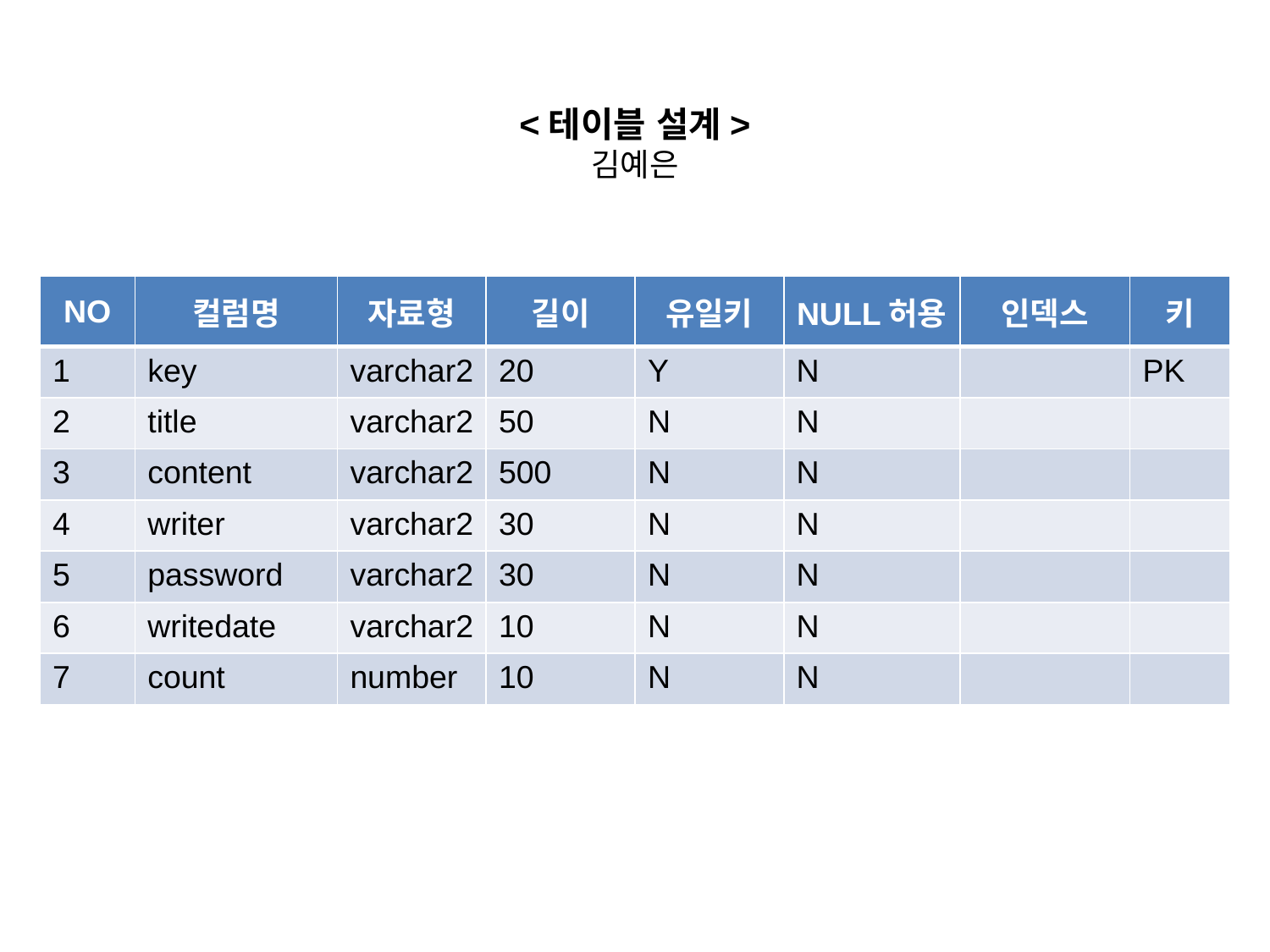

<테이블 설계>
김예은
| NO | 컬럼명 | 자료형 | 길이 | 유일키 | NULL허용 | 인덱스 | 키 |
| --- | --- | --- | --- | --- | --- | --- | --- |
| 1 | key | varchar2 | 20 | Y | N |  | PK |
| 2 | title | varchar2 | 50 | N | N |  |  |
| 3 | content | varchar2 | 500 | N | N |  |  |
| 4 | writer | varchar2 | 30 | N | N |  |  |
| 5 | password | varchar2 | 30 | N | N |  |  |
| 6 | writedate | varchar2 | 10 | N | N |  |  |
| 7 | count | number | 10 | N | N |  |  |